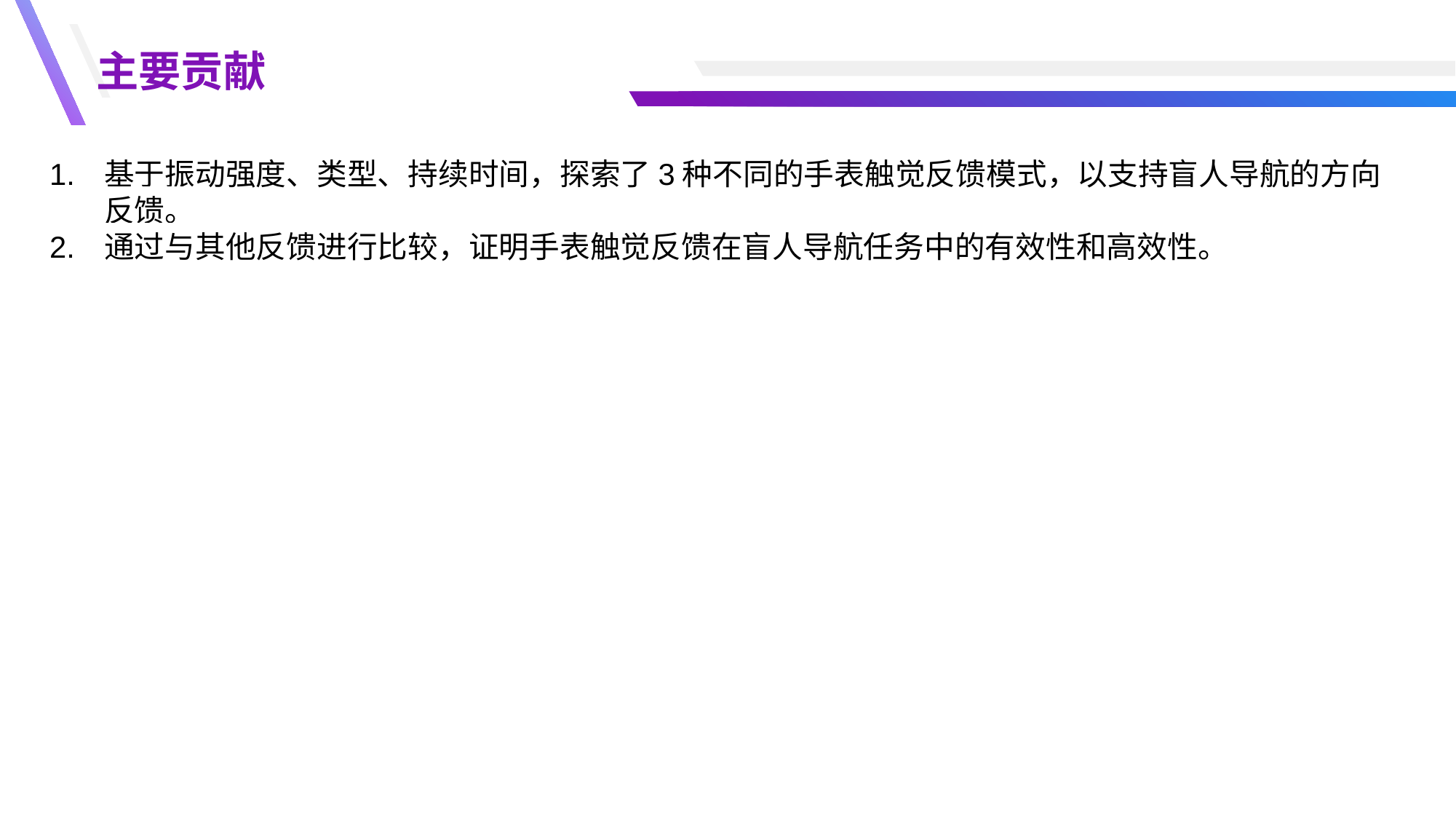

主要贡献

基于振动强度、类型、持续时间，探索了3种不同的手表触觉反馈模式，以支持盲人导航的方向反馈。
通过与其他反馈进行比较，证明手表触觉反馈在盲人导航任务中的有效性和高效性。